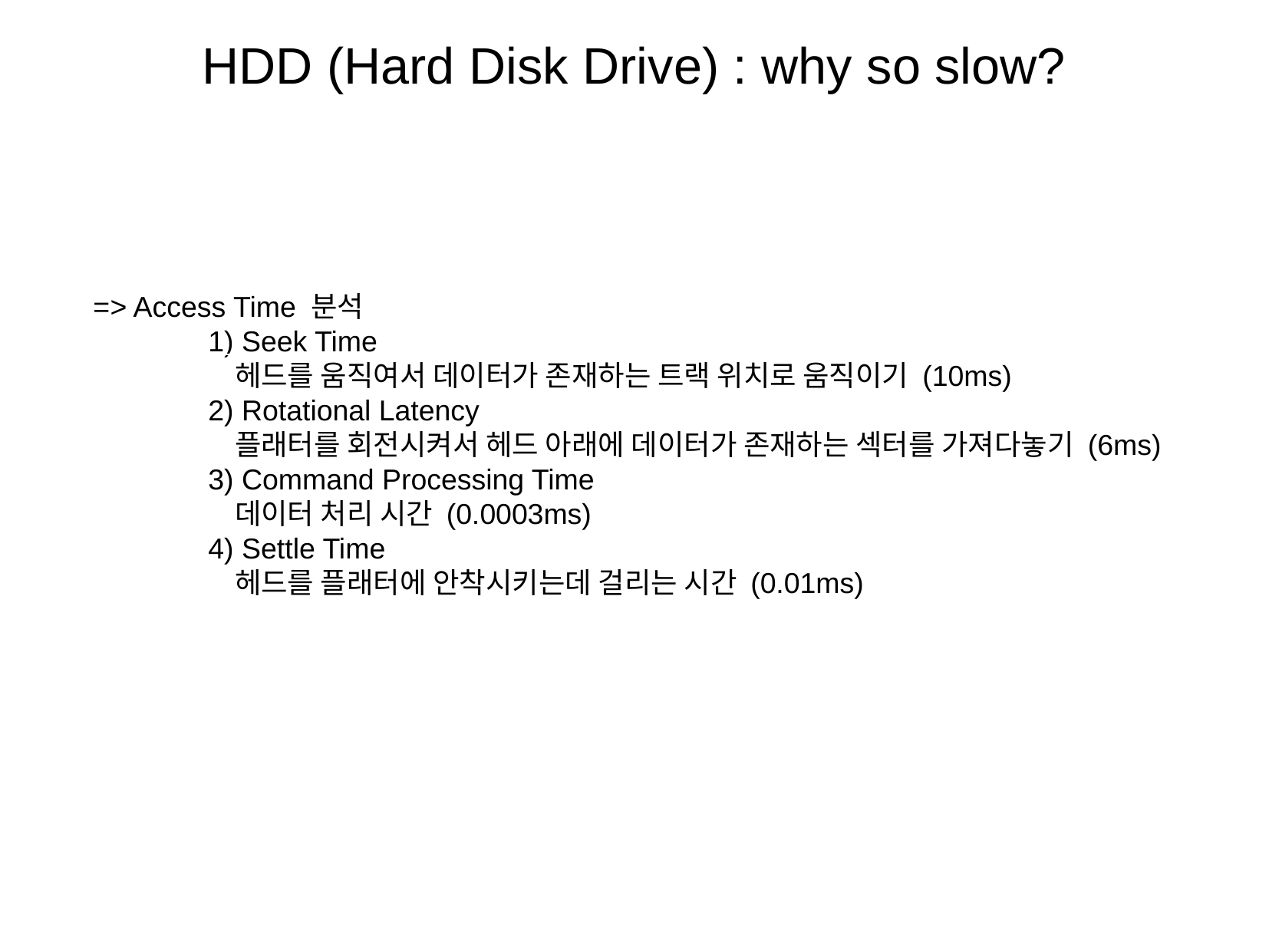

HDD (Hard Disk Drive) : why so slow?
=> Access Time 분석
	1) Seek Time
	   헤드를 움직여서 데이터가 존재하는 트랙 위치로 움직이기 (10ms)
	2) Rotational Latency
	   플래터를 회전시켜서 헤드 아래에 데이터가 존재하는 섹터를 가져다놓기 (6ms)
	3) Command Processing Time
	   데이터 처리 시간 (0.0003ms)
	4) Settle Time
	   헤드를 플래터에 안착시키는데 걸리는 시간 (0.01ms)